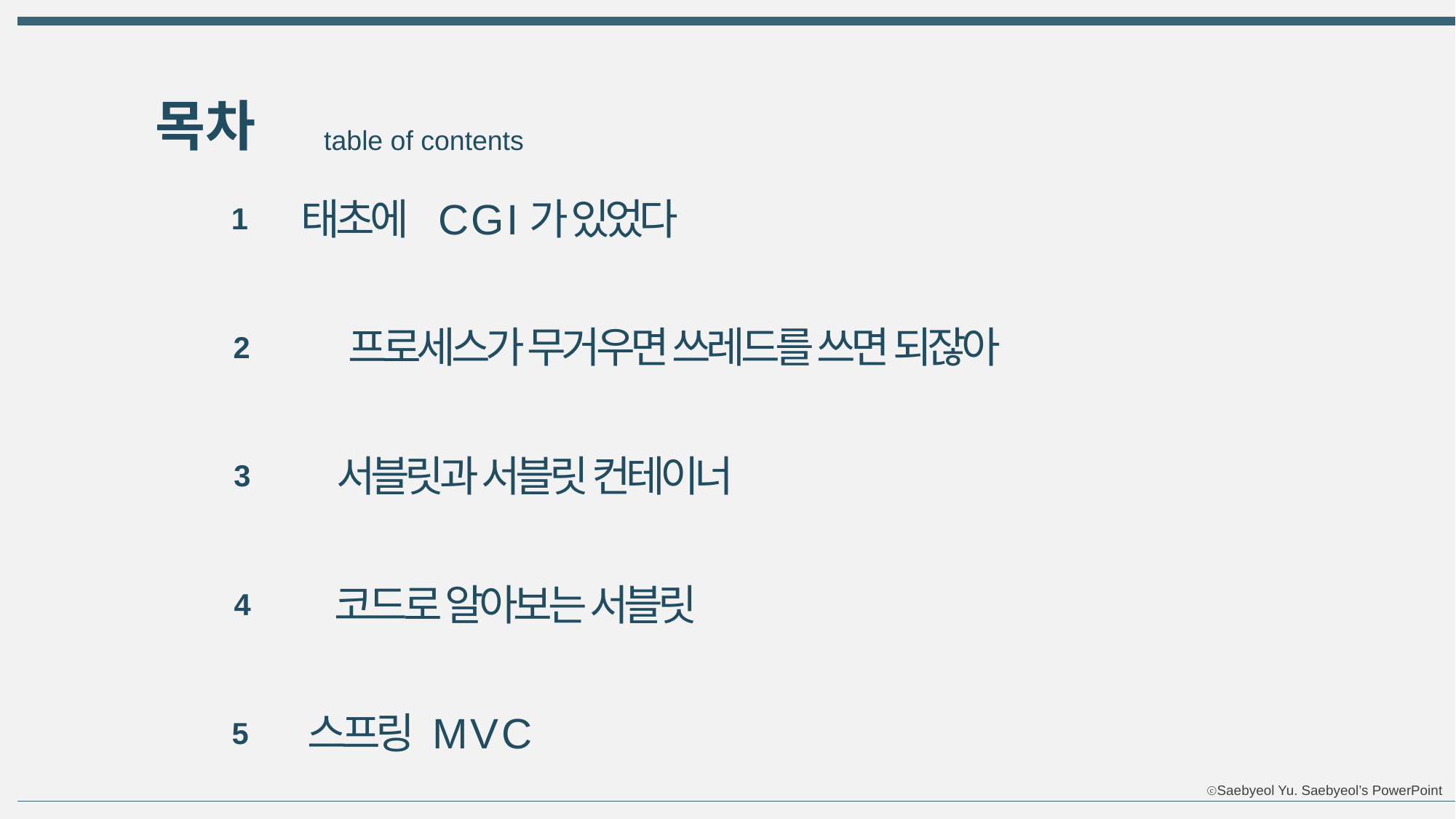

목차
table of contents
태초에  C G I가 있었다
1
프로세스가 무거우면 쓰레드를 쓰면 되잖아
2
서블릿과 서블릿 컨테이너
3
코드로 알아보는 서블릿
4
스프링 M V C
5